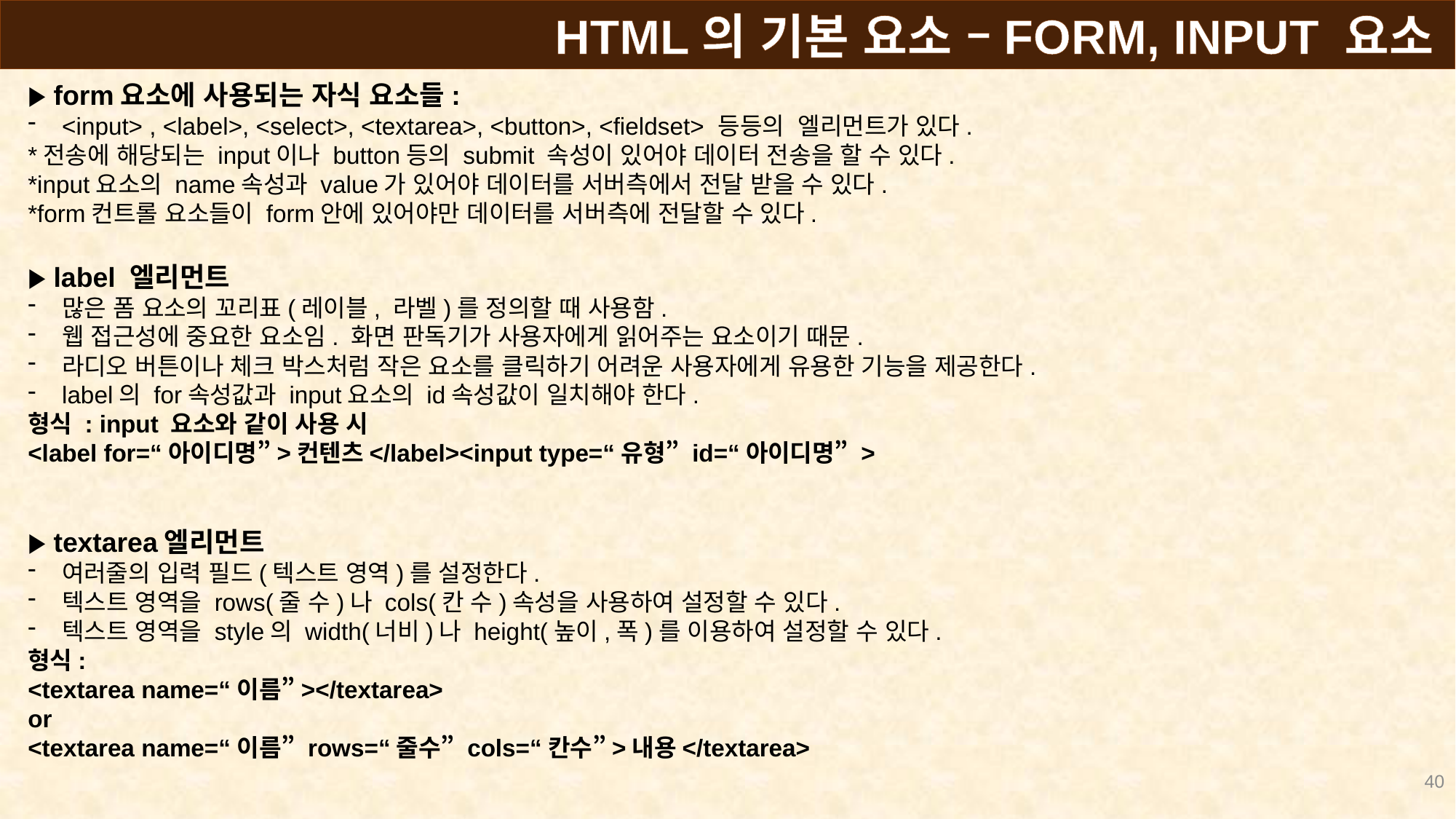

HTML의 기본 요소 –FORM, INPUT 요소
▶ form요소에 사용되는 자식 요소들:
<input> , <label>, <select>, <textarea>, <button>, <fieldset> 등등의  엘리먼트가 있다.
*전송에 해당되는 input이나 button등의 submit 속성이 있어야 데이터 전송을 할 수 있다.
*input요소의 name속성과 value가 있어야 데이터를 서버측에서 전달 받을 수 있다.
*form컨트롤 요소들이 form안에 있어야만 데이터를 서버측에 전달할 수 있다.

▶ label 엘리먼트
많은 폼 요소의 꼬리표(레이블, 라벨)를 정의할 때 사용함.
웹 접근성에 중요한 요소임. 화면 판독기가 사용자에게 읽어주는 요소이기 때문.
라디오 버튼이나 체크 박스처럼 작은 요소를 클릭하기 어려운 사용자에게 유용한 기능을 제공한다.
label의 for속성값과 input요소의 id속성값이 일치해야 한다.
형식 : input 요소와 같이 사용 시
<label for=“아이디명”>컨텐츠</label><input type=“유형” id=“아이디명” >

▶ textarea엘리먼트
여러줄의 입력 필드(텍스트 영역)를 설정한다.
텍스트 영역을 rows(줄 수)나 cols(칸 수)속성을 사용하여 설정할 수 있다.
텍스트 영역을 style의 width(너비)나 height(높이,폭)를 이용하여 설정할 수 있다.
형식:
<textarea name=“이름”></textarea>
or
<textarea name=“이름” rows=“줄수” cols=“칸수”>내용</textarea>
40